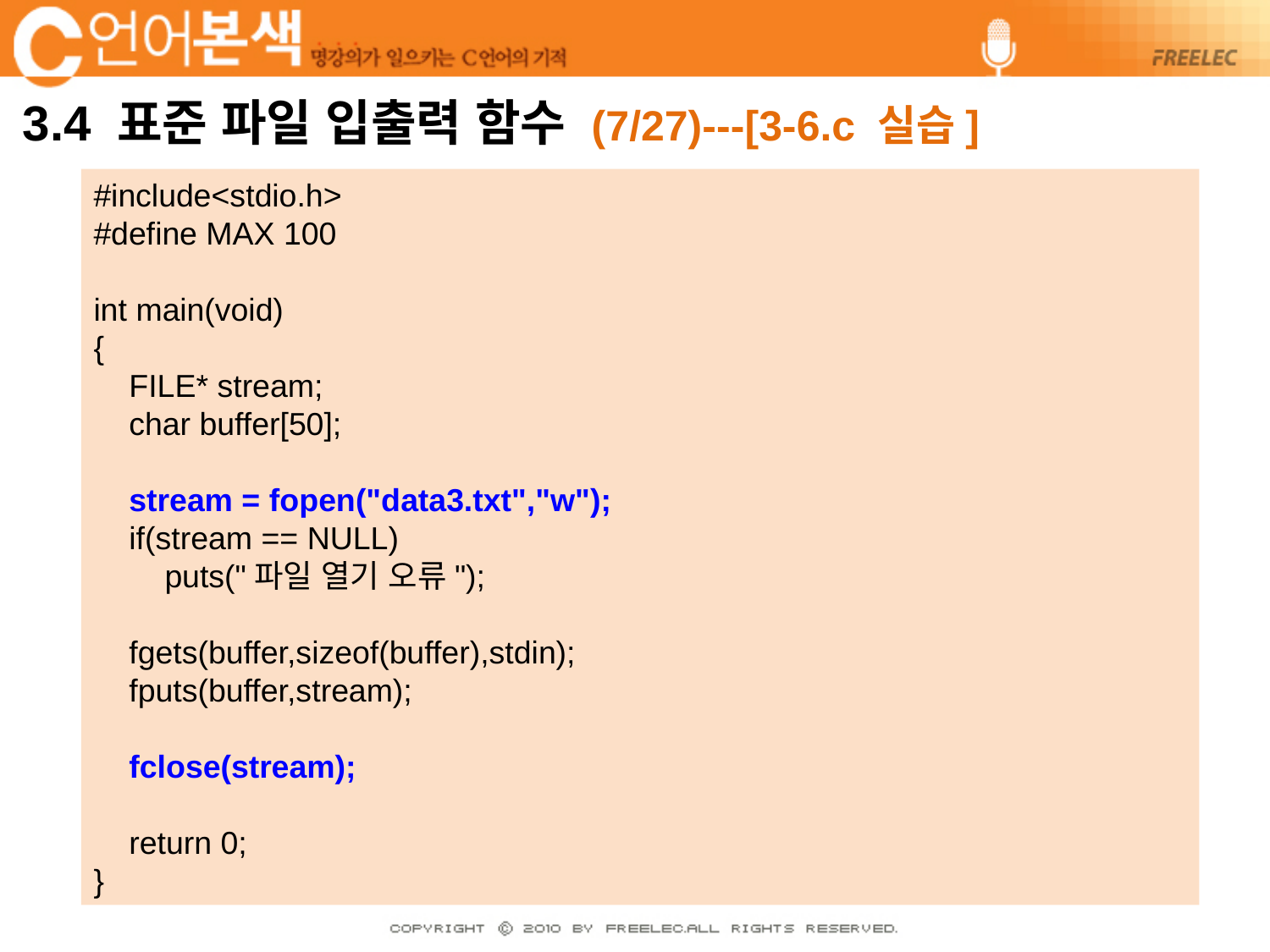

# 3.4 표준 파일 입출력 함수 (7/27)---[3-6.c 실습]
#include<stdio.h>
#define MAX 100

int main(void)
{
    FILE* stream;
    char buffer[50];

    stream = fopen("data3.txt","w");
    if(stream == NULL)
        puts("파일 열기 오류");

    fgets(buffer,sizeof(buffer),stdin);
    fputs(buffer,stream);

    fclose(stream);

    return 0;
}